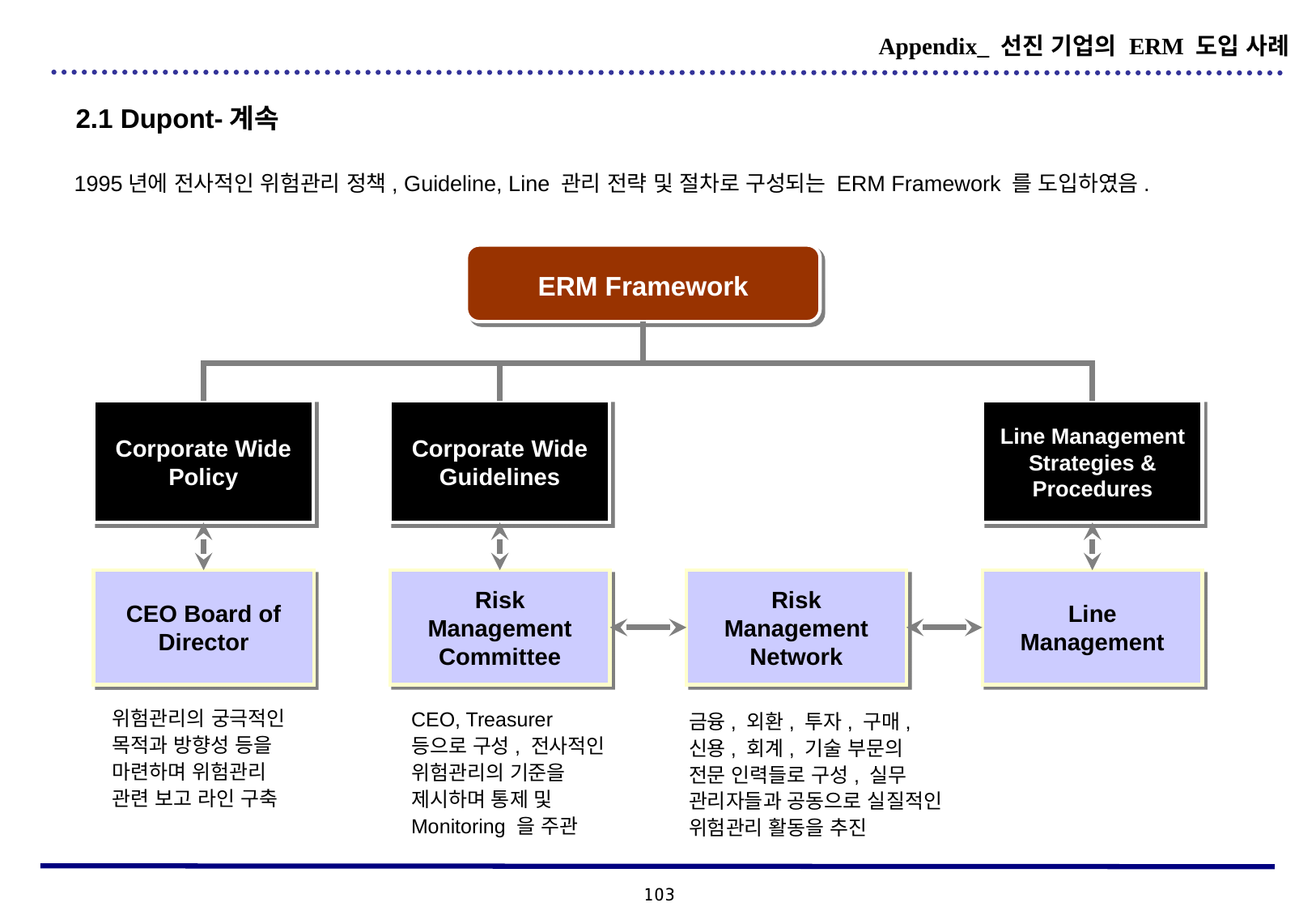

Appendix_ 선진 기업의 ERM 도입 사례
2.1 Dupont-계속
1995년에 전사적인 위험관리 정책, Guideline, Line 관리 전략 및 절차로 구성되는 ERM Framework 를 도입하였음.
ERM Framework
Corporate Wide Policy
Corporate Wide Guidelines
Line Management Strategies & Procedures
CEO Board of Director
Risk Management Committee
Risk Management Network
Line Management
위험관리의 궁극적인 목적과 방향성 등을 마련하며 위험관리 관련 보고 라인 구축
CEO, Treasurer 등으로 구성, 전사적인 위험관리의 기준을 제시하며 통제 및 Monitoring 을 주관
금융, 외환, 투자, 구매, 신용, 회계, 기술 부문의 전문 인력들로 구성, 실무 관리자들과 공동으로 실질적인 위험관리 활동을 추진